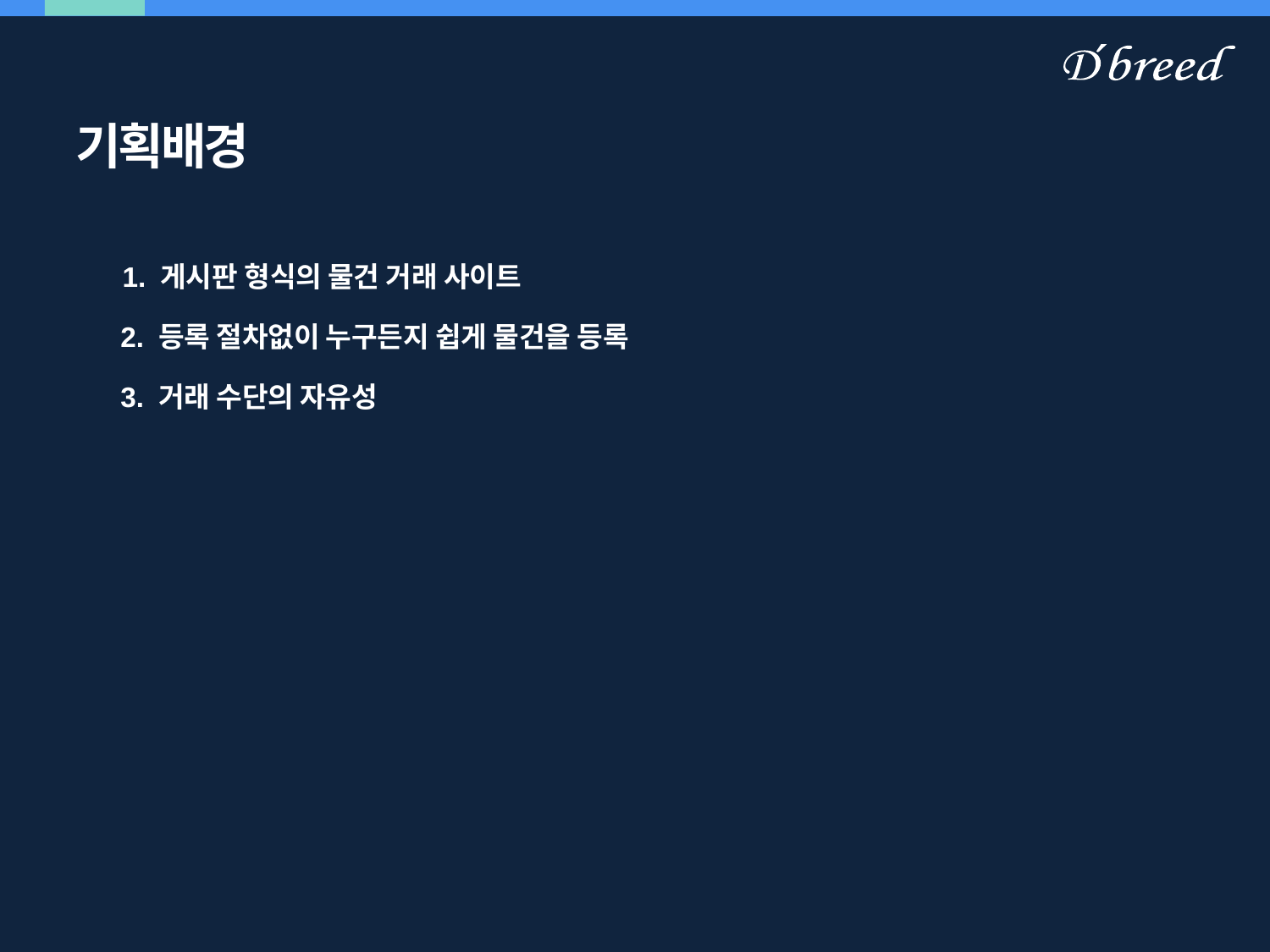

기획배경
1. 게시판 형식의 물건 거래 사이트
2. 등록 절차없이 누구든지 쉽게 물건을 등록
3. 거래 수단의 자유성